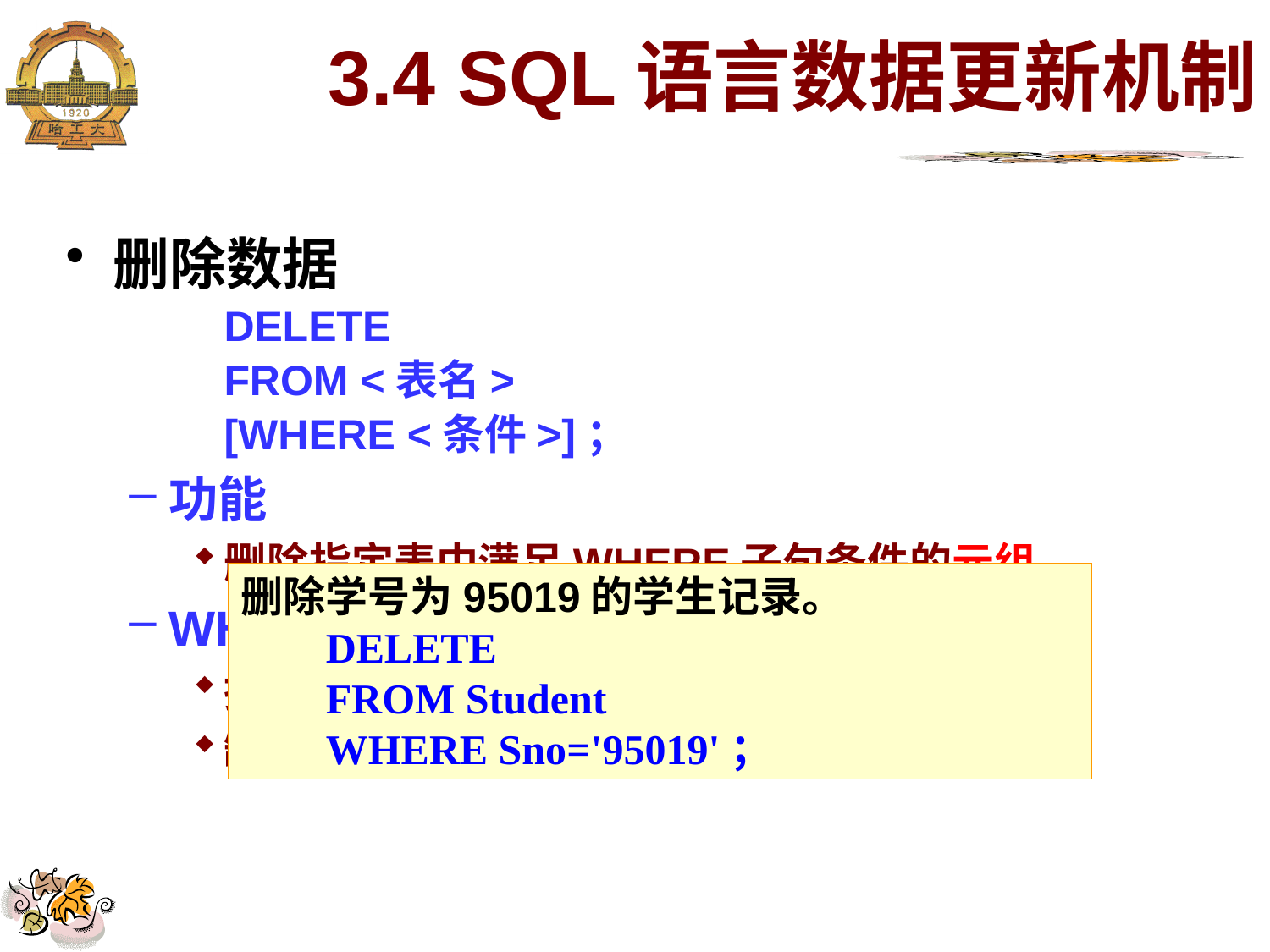

# 3.4 SQL语言数据更新机制
删除数据
        DELETE
        FROM <表名>
        [WHERE <条件>]；
功能
删除指定表中满足WHERE子句条件的元组
WHERE子句
指定要删除的元组
缺省表示要删除表中的所有元组
删除学号为95019的学生记录。
        DELETE
        FROM Student
        WHERE Sno='95019'；